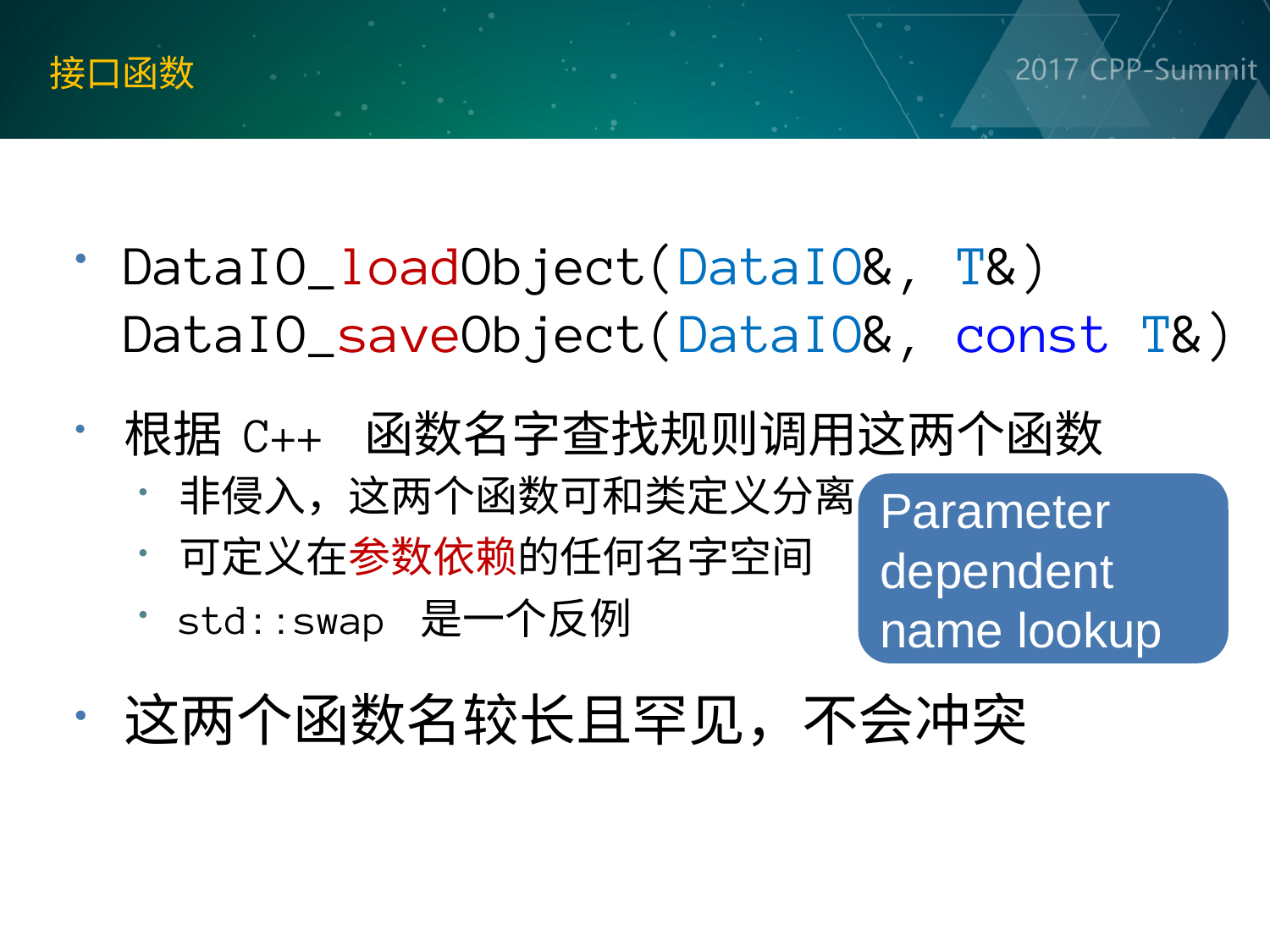

# 接口函数
DataIO_loadObject(DataIO&, T&)
DataIO_saveObject(DataIO&, const T&)
根据 C++ 函数名字查找规则调用这两个函数
非侵入，这两个函数可和类定义分离
可定义在参数依赖的任何名字空间
std::swap 是一个反例
这两个函数名较长且罕见，不会冲突
Parameter dependent name lookup